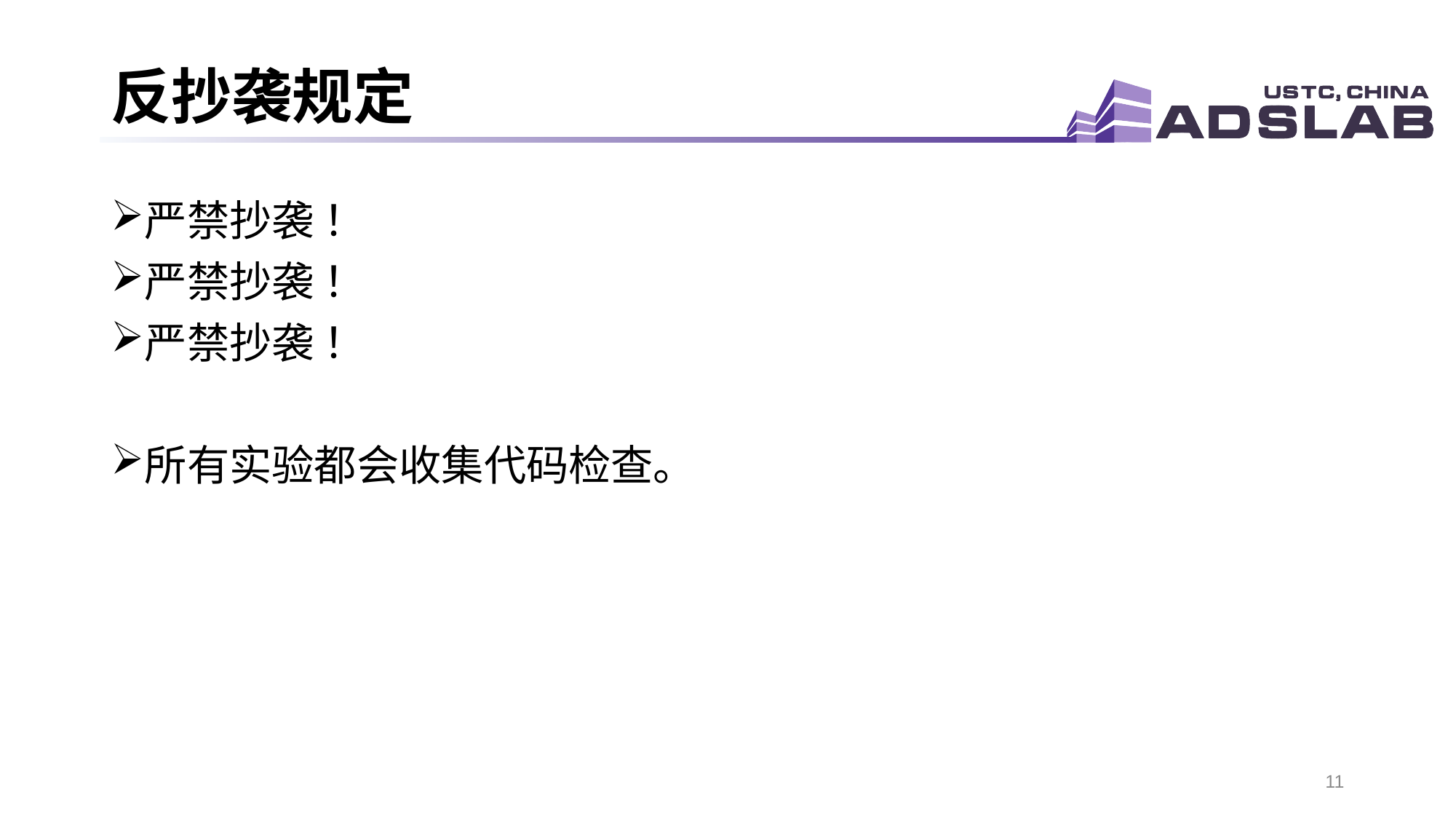

# 反抄袭规定
严禁抄袭 ！
严禁抄袭 ！
严禁抄袭 ！

所有实验都会收集代码检查。

11